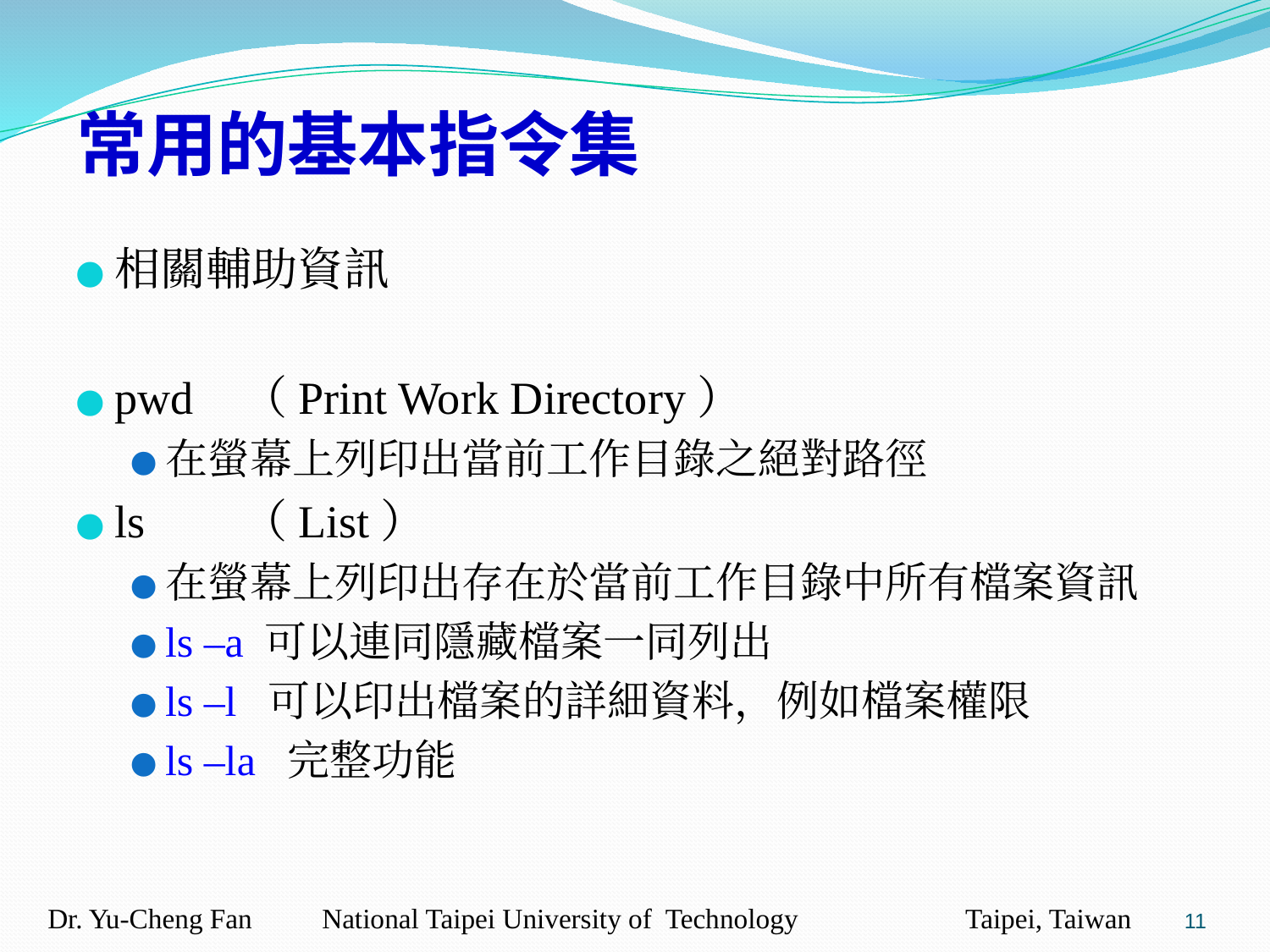

常用的基本指令集

相關輔助資訊

pwd	（Print Work Directory）
在螢幕上列印出當前工作目錄之絕對路徑
ls	（List）
在螢幕上列印出存在於當前工作目錄中所有檔案資訊
ls –a 可以連同隱藏檔案一同列出
ls –l  可以印出檔案的詳細資料，例如檔案權限
ls –la  完整功能
11
Dr. Yu-Cheng Fan          National Taipei University of  Technology                        Taipei, Taiwan